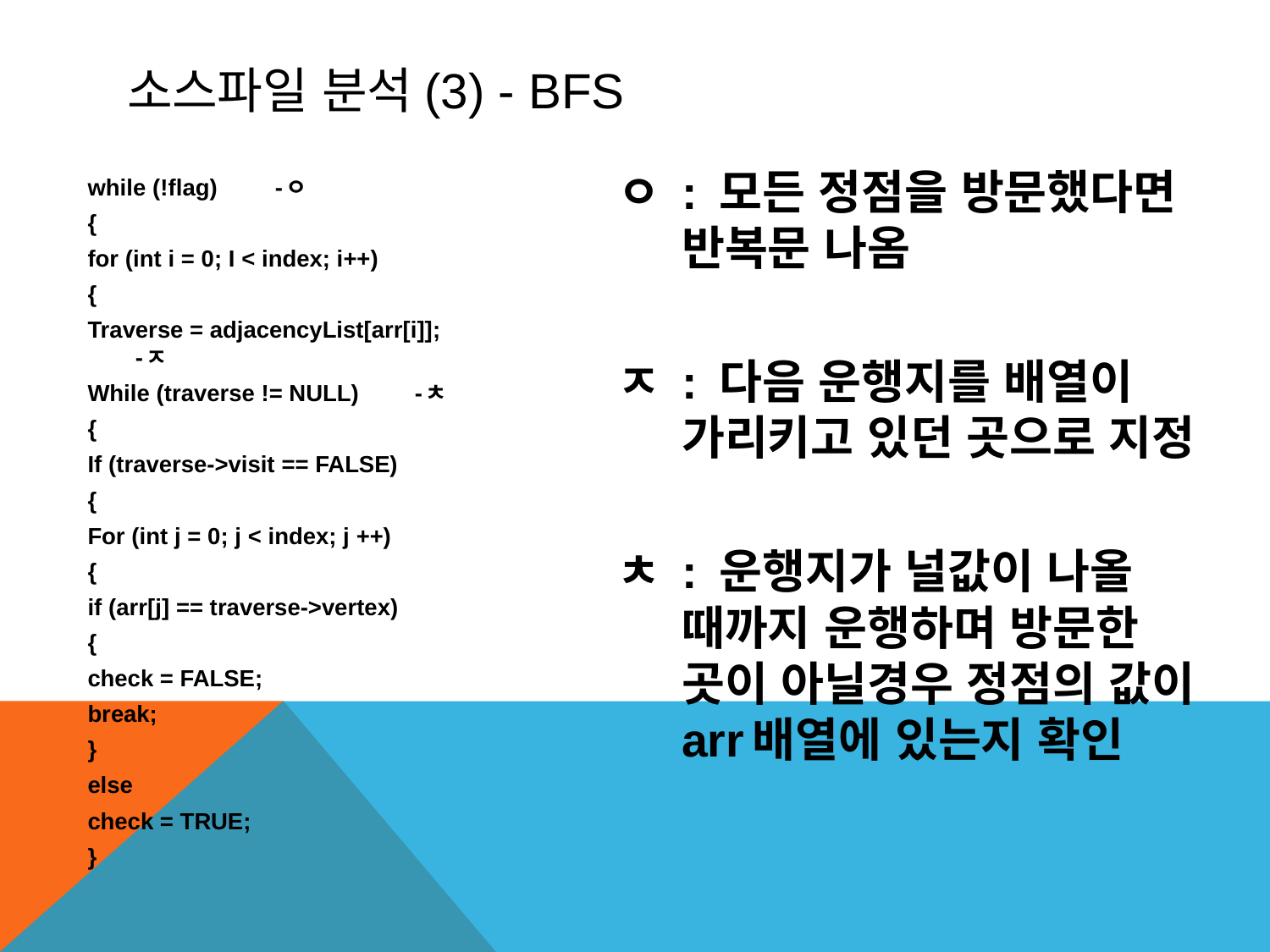

# 소스파일 분석(3) - BFS
ㅇ : 모든 정점을 방문했다면 반복문 나옴

ㅈ : 다음 운행지를 배열이 가리키고 있던 곳으로 지정

ㅊ : 운행지가 널값이 나올 때까지 운행하며 방문한 곳이 아닐경우 정점의 값이 arr배열에 있는지 확인

while (!flag)			-ㅇ
{
for (int i = 0; I < index; i++)
{
Traverse = adjacencyList[arr[i]];                -ㅈ
While (traverse != NULL)		-ㅊ
{
If (traverse->visit == FALSE)
{
For (int j = 0; j < index; j ++)
{
if (arr[j] == traverse->vertex)
{
check = FALSE;
break;
}
else
check = TRUE;
}